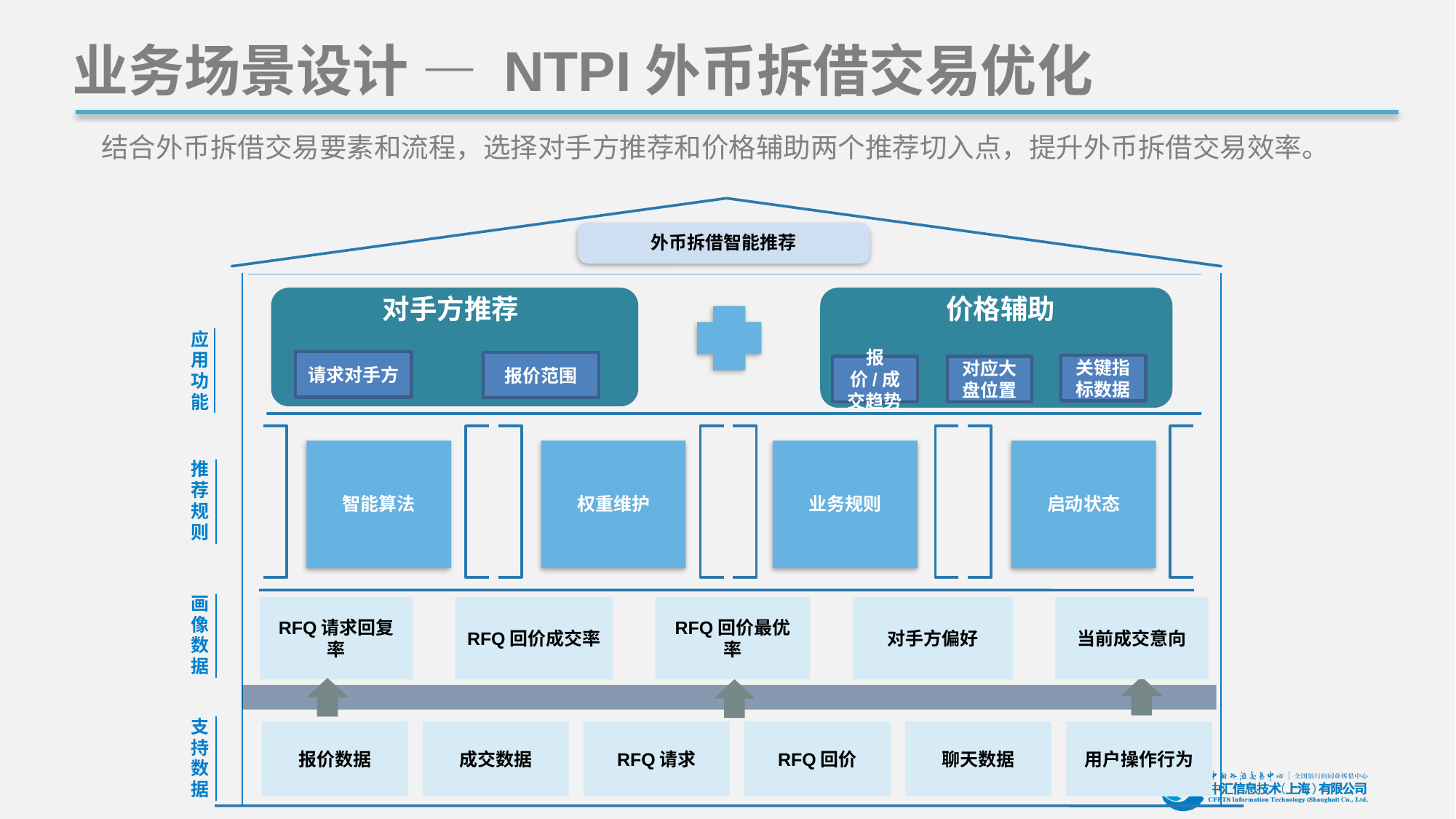

业务场景设计 — NTPI外币拆借交易优化

结合外币拆借交易要素和流程，选择对手方推荐和价格辅助两个推荐切入点，提升外币拆借交易效率。
外币拆借智能推荐

对手方推荐
价格辅助

应用功能
请求对手方
报价范围
关键指标数据
对应大盘位置
报价/成交趋势

智能算法
权重维护
业务规则
启动状态
推荐规则

画像数据
RFQ请求回复率
RFQ回价成交率
RFQ回价最优率
对手方偏好
当前成交意向

支持数据
报价数据
成交数据
RFQ请求
RFQ回价
聊天数据
用户操作行为